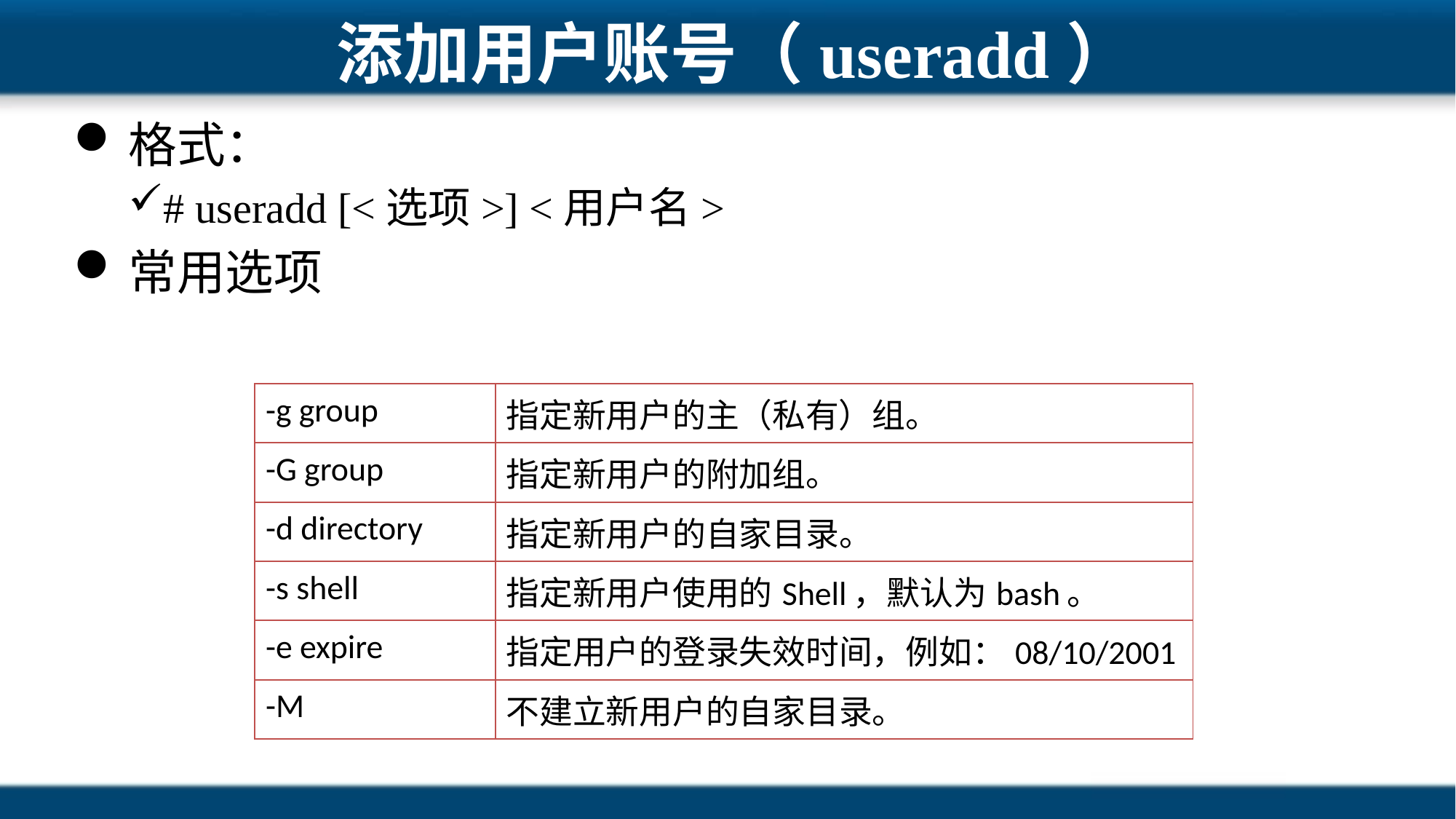

# 添加用户账号（useradd）
格式：
# useradd [<选项>] <用户名>
常用选项
| -g group | 指定新用户的主（私有）组。 |
| --- | --- |
| -G group | 指定新用户的附加组。 |
| -d directory | 指定新用户的自家目录。 |
| -s shell | 指定新用户使用的Shell，默认为bash。 |
| -e expire | 指定用户的登录失效时间，例如：08/10/2001 |
| -M | 不建立新用户的自家目录。 |